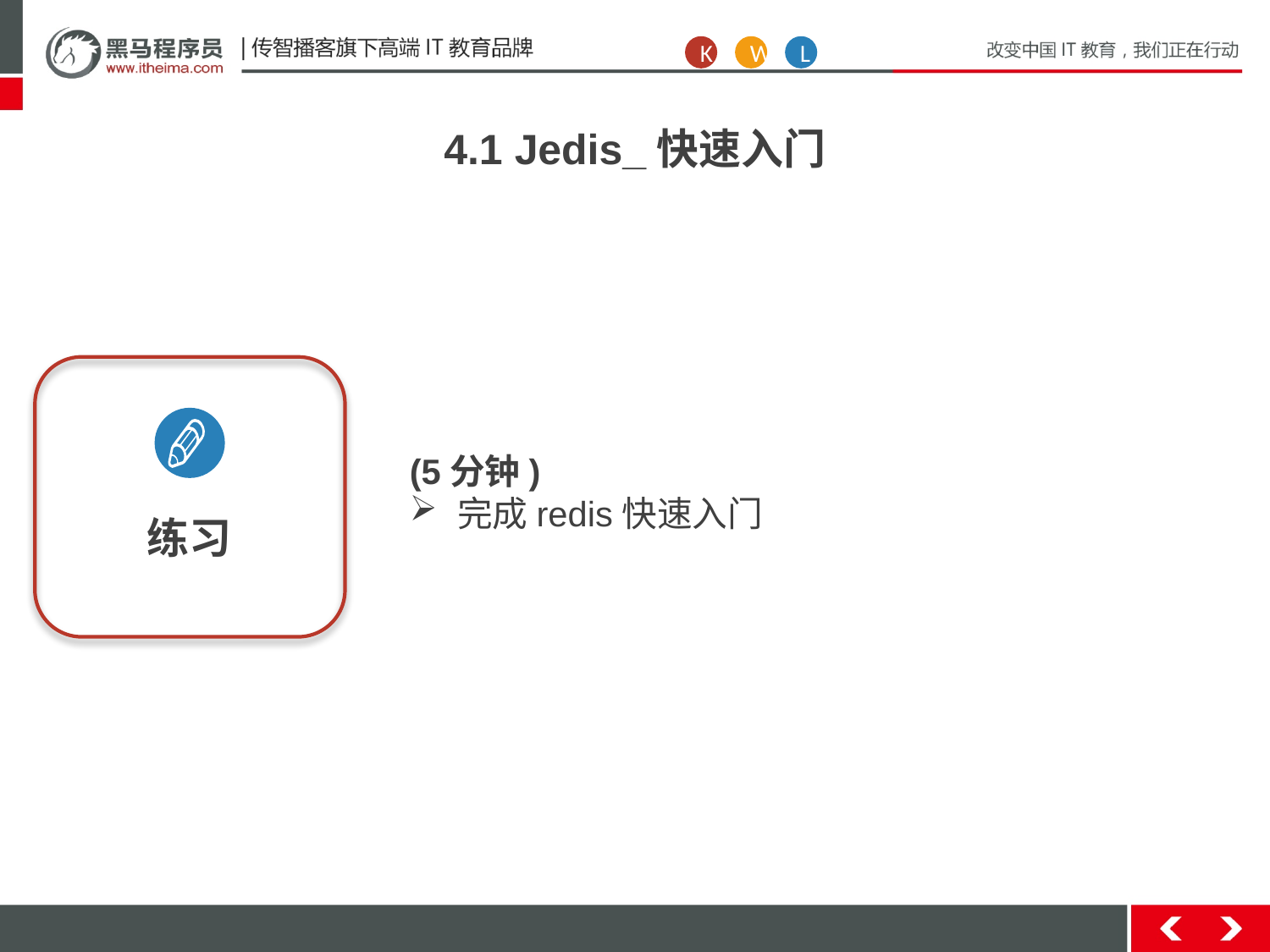

K
W
L
4.1 Jedis_快速入门

练习
(5分钟)
完成redis快速入门